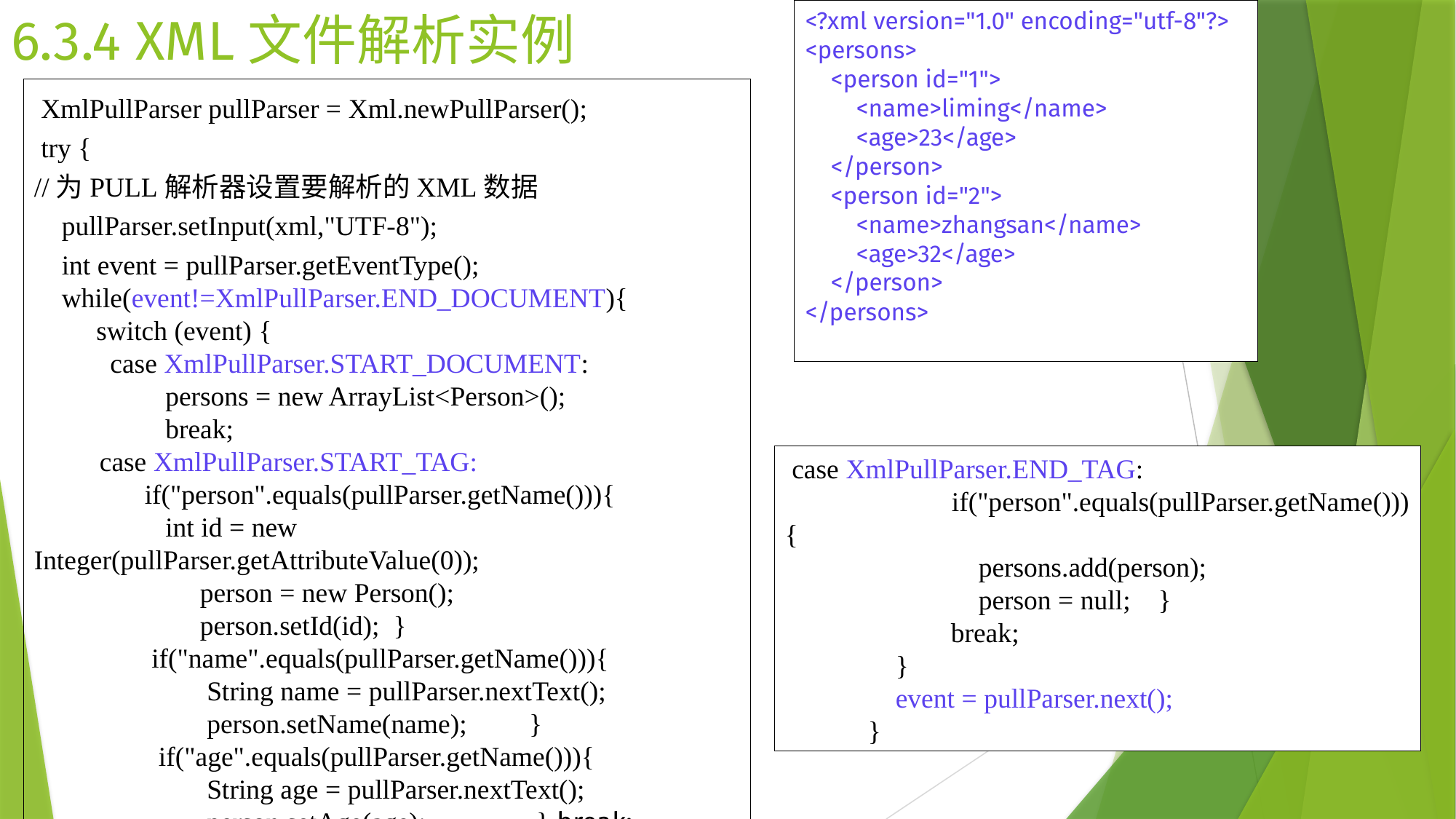

# 6.3.4 XML文件解析实例
<?xml version="1.0" encoding="utf-8"?>
<persons>
    <person id="1">
        <name>liming</name>
        <age>23</age>
    </person>
    <person id="2">
        <name>zhangsan</name>
        <age>32</age>
    </person>
</persons>
 XmlPullParser pullParser = Xml.newPullParser();
 try {
//为PULL解析器设置要解析的XML数据
    pullParser.setInput(xml,"UTF-8");
    int event = pullParser.getEventType();
    while(event!=XmlPullParser.END_DOCUMENT){
         switch (event) {
           case XmlPullParser.START_DOCUMENT:
                   persons = new ArrayList<Person>();
                   break;
         case XmlPullParser.START_TAG:
                if("person".equals(pullParser.getName())){
                   int id = new Integer(pullParser.getAttributeValue(0));
                        person = new Person();
                        person.setId(id);  }
                 if("name".equals(pullParser.getName())){
                         String name = pullParser.nextText();
                         person.setName(name);         }
                  if("age".equals(pullParser.getName())){
                         String age = pullParser.nextText();
                         person.setAge(age);                } break;
 case XmlPullParser.END_TAG:
                        if("person".equals(pullParser.getName())){
                            persons.add(person);
                            person = null;    }
                        break;
                }
                event = pullParser.next();
            }